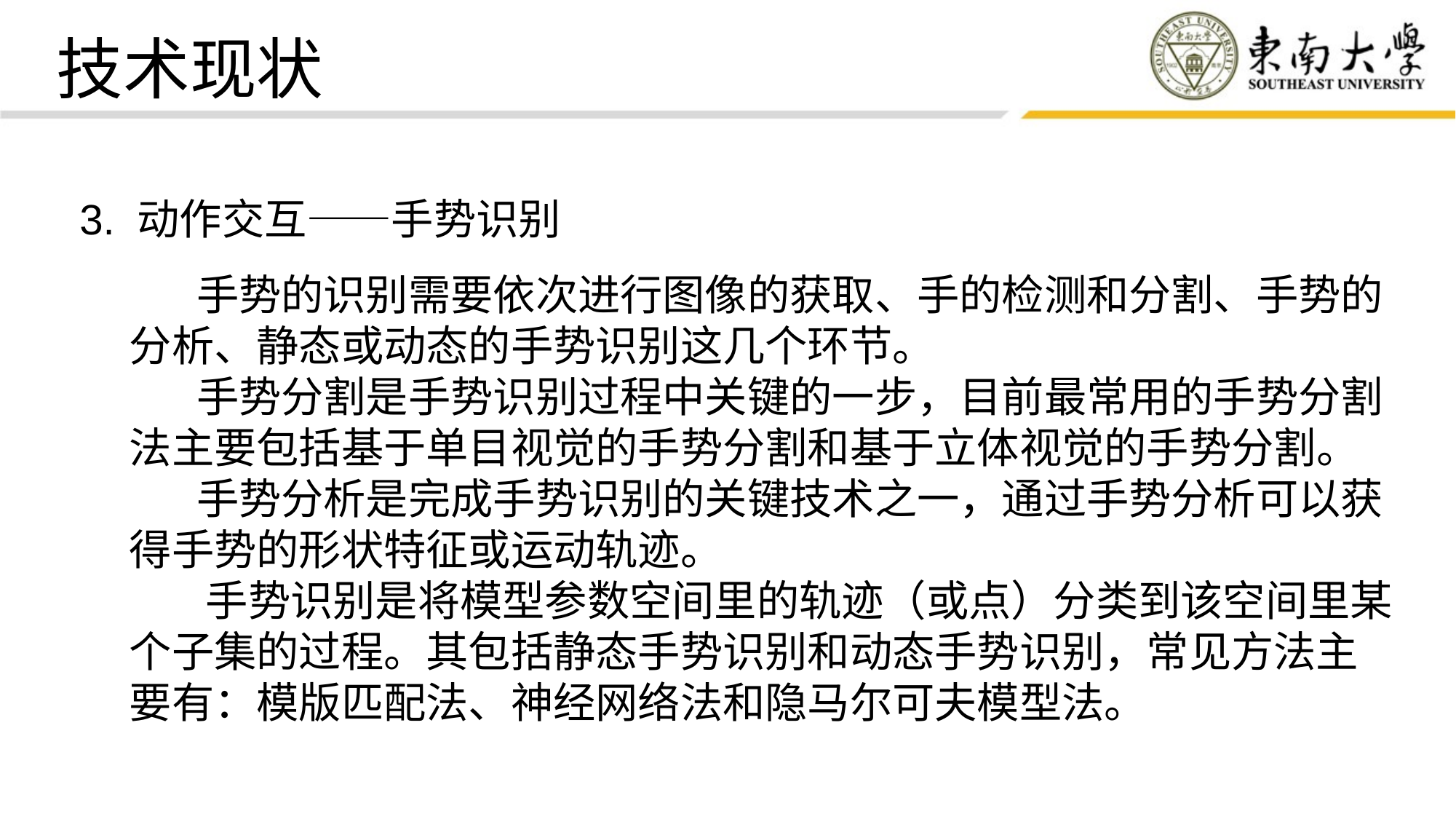

技术现状
3. 动作交互——手势识别
      手势的识别需要依次进行图像的获取、手的检测和分割、手势的分析、静态或动态的手势识别这几个环节。
      手势分割是手势识别过程中关键的一步，目前最常用的手势分割法主要包括基于单目视觉的手势分割和基于立体视觉的手势分割。
      手势分析是完成手势识别的关键技术之一，通过手势分析可以获得手势的形状特征或运动轨迹。
       手势识别是将模型参数空间里的轨迹（或点）分类到该空间里某个子集的过程。其包括静态手势识别和动态手势识别，常见方法主要有：模版匹配法、神经网络法和隐马尔可夫模型法。